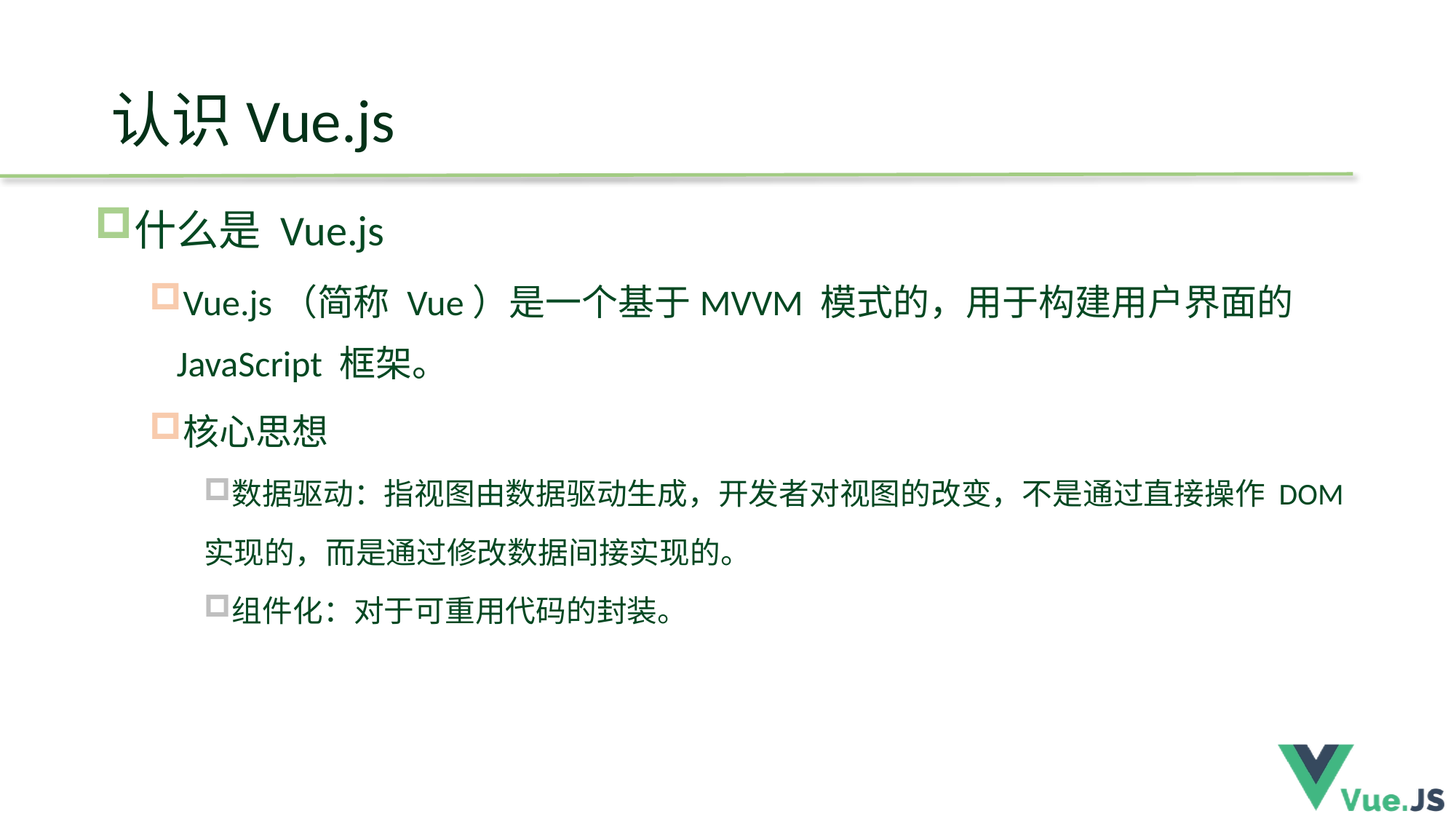

# 认识Vue.js
什么是 Vue.js
Vue.js（简称 Vue）是一个基于MVVM 模式的，用于构建用户界面的 JavaScript 框架。
核心思想
数据驱动：指视图由数据驱动生成，开发者对视图的改变，不是通过直接操作 DOM
实现的，而是通过修改数据间接实现的。
组件化：对于可重用代码的封装。